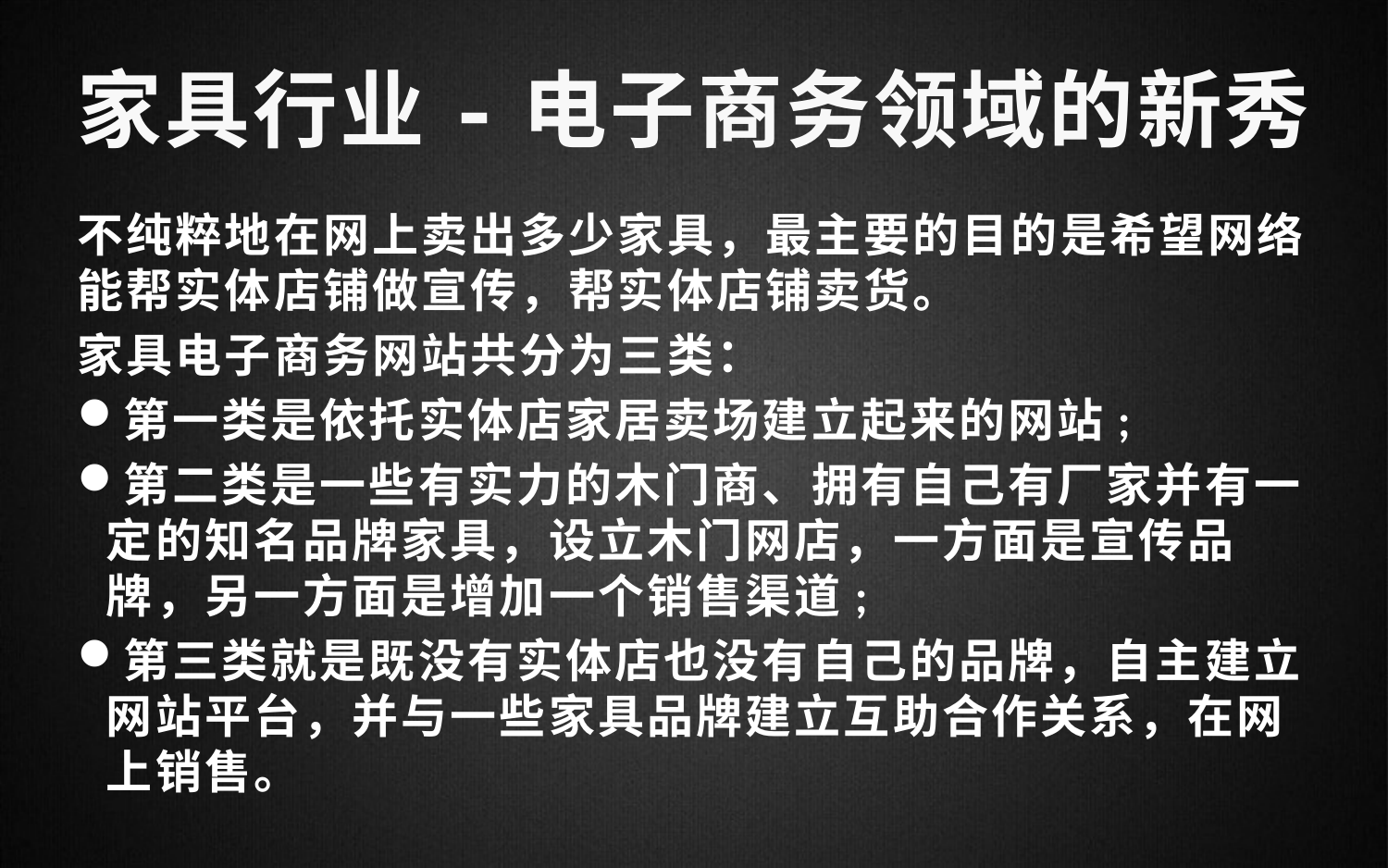

# 家具行业-电子商务领域的新秀
不纯粹地在网上卖出多少家具，最主要的目的是希望网络能帮实体店铺做宣传，帮实体店铺卖货。
家具电子商务网站共分为三类：
第一类是依托实体店家居卖场建立起来的网站;
第二类是一些有实力的木门商、拥有自己有厂家并有一定的知名品牌家具，设立木门网店，一方面是宣传品牌，另一方面是增加一个销售渠道;
第三类就是既没有实体店也没有自己的品牌，自主建立网站平台，并与一些家具品牌建立互助合作关系，在网上销售。